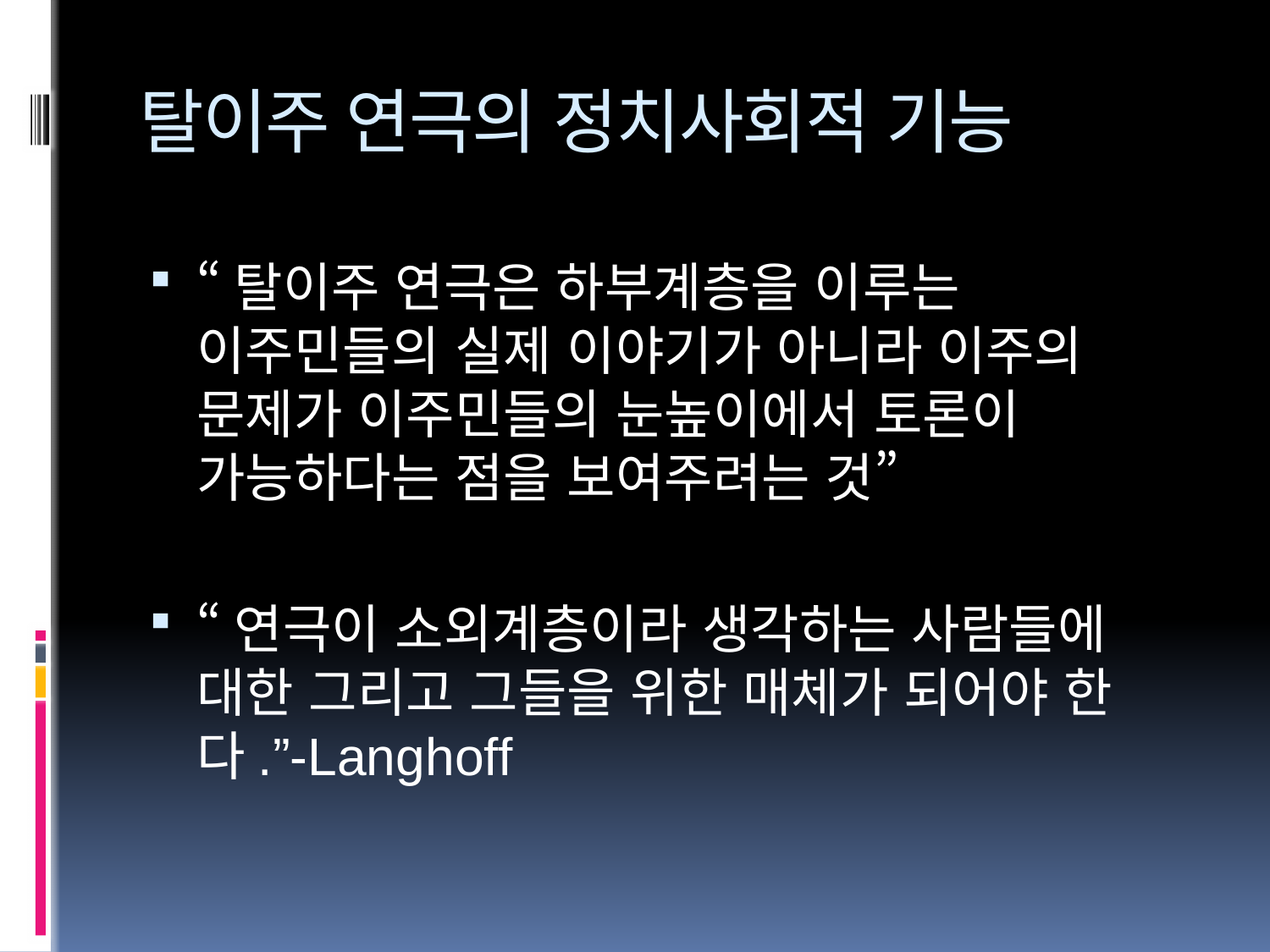

# 탈이주 연극의 정치사회적 기능
“탈이주 연극은 하부계층을 이루는 이주민들의 실제 이야기가 아니라 이주의 문제가 이주민들의 눈높이에서 토론이 가능하다는 점을 보여주려는 것”

“연극이 소외계층이라 생각하는 사람들에 대한 그리고 그들을 위한 매체가 되어야 한다.”-Langhoff